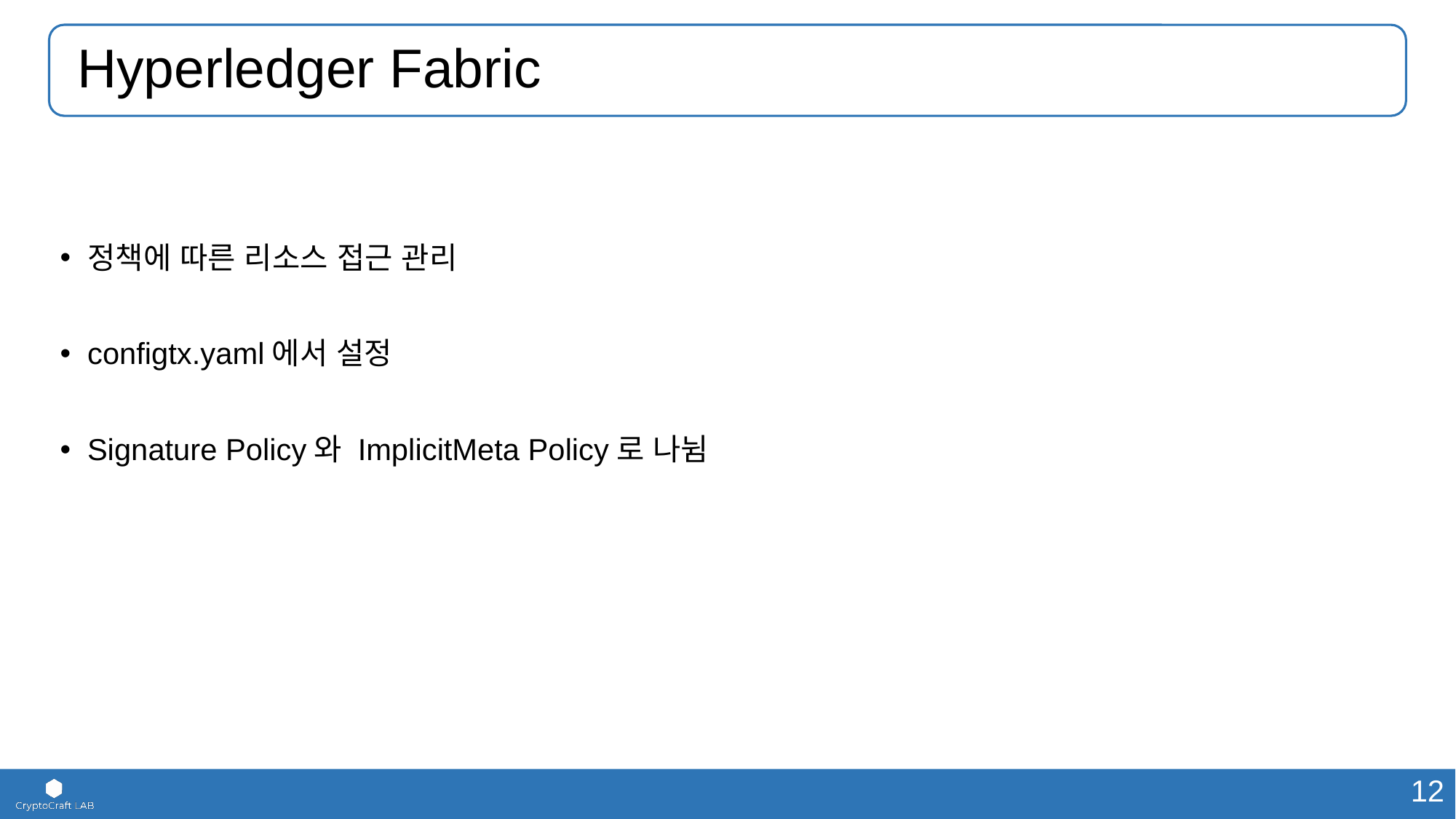

# Hyperledger Fabric

정책에 따른 리소스 접근 관리

configtx.yaml에서 설정

Signature Policy와 ImplicitMeta Policy로 나뉨